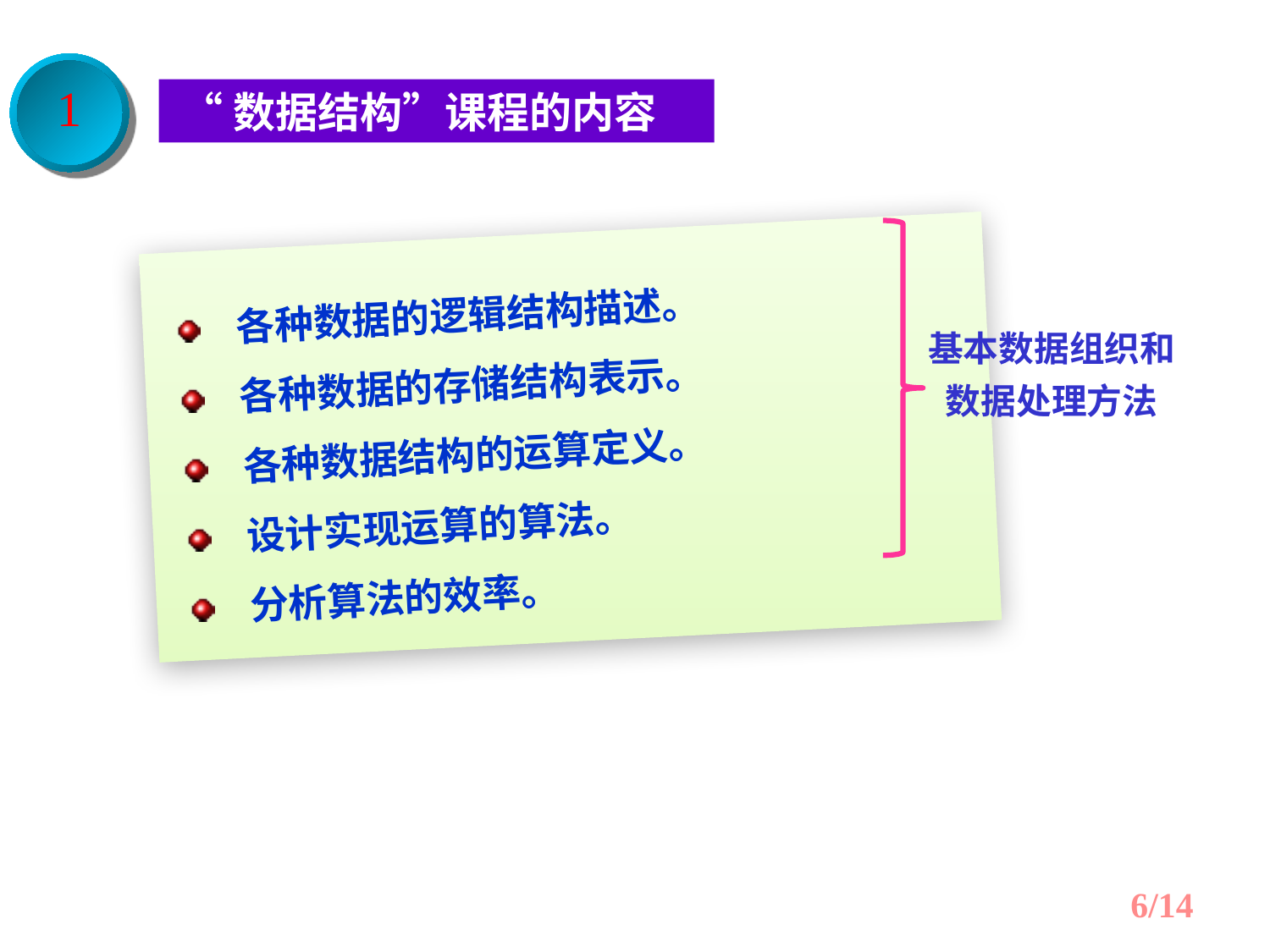

1
 “数据结构”课程的内容

各种数据的逻辑结构描述。
各种数据的存储结构表示。
各种数据结构的运算定义。
设计实现运算的算法。
分析算法的效率。
基本数据组织和数据处理方法
6/14